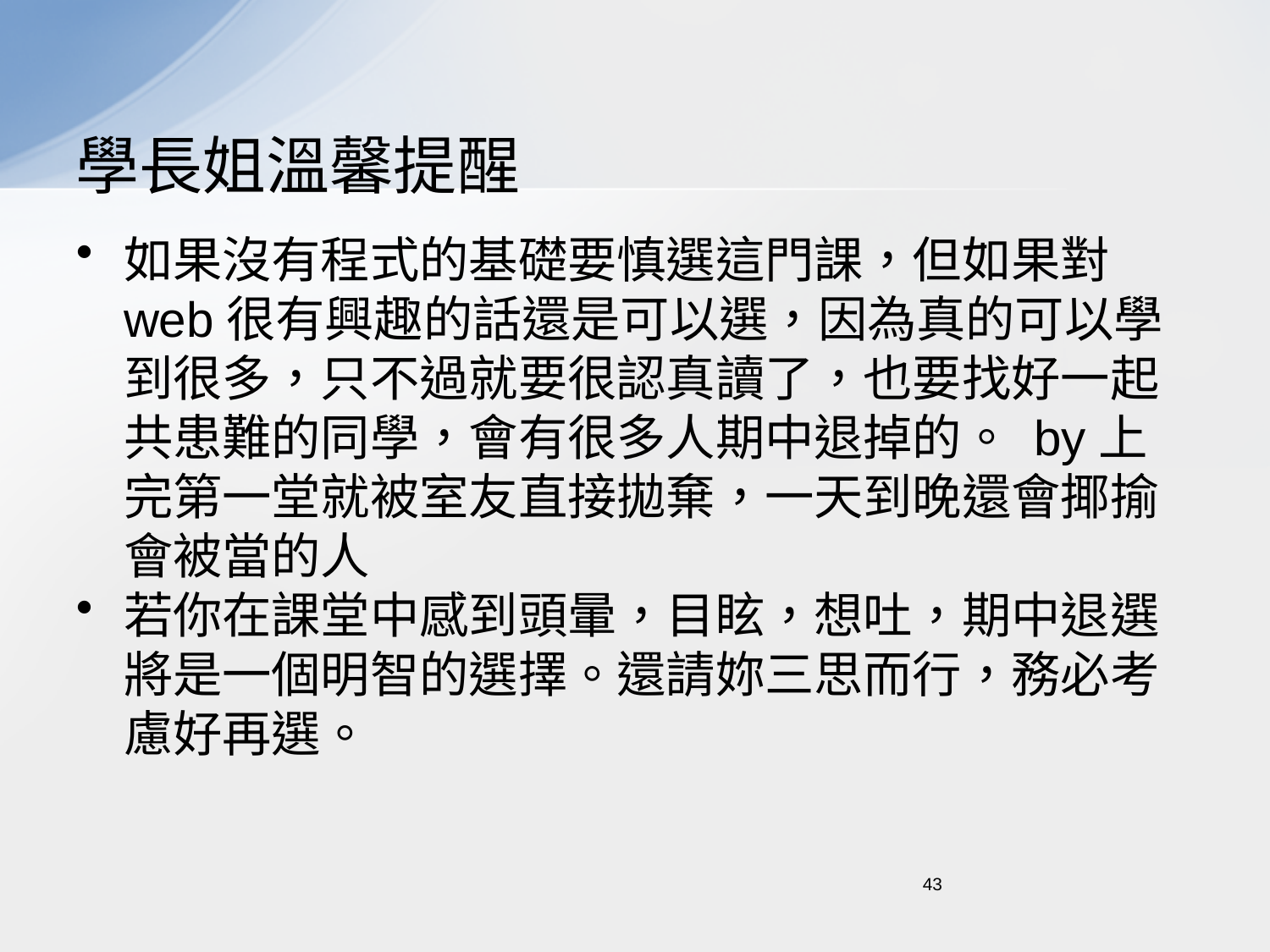

# 學長姐溫馨提醒
如果沒有程式的基礎要慎選這門課，但如果對web很有興趣的話還是可以選，因為真的可以學到很多，只不過就要很認真讀了，也要找好一起共患難的同學，會有很多人期中退掉的。 by上完第一堂就被室友直接拋棄，一天到晚還會揶揄會被當的人
若你在課堂中感到頭暈，目眩，想吐，期中退選將是一個明智的選擇。還請妳三思而行，務必考慮好再選。
43